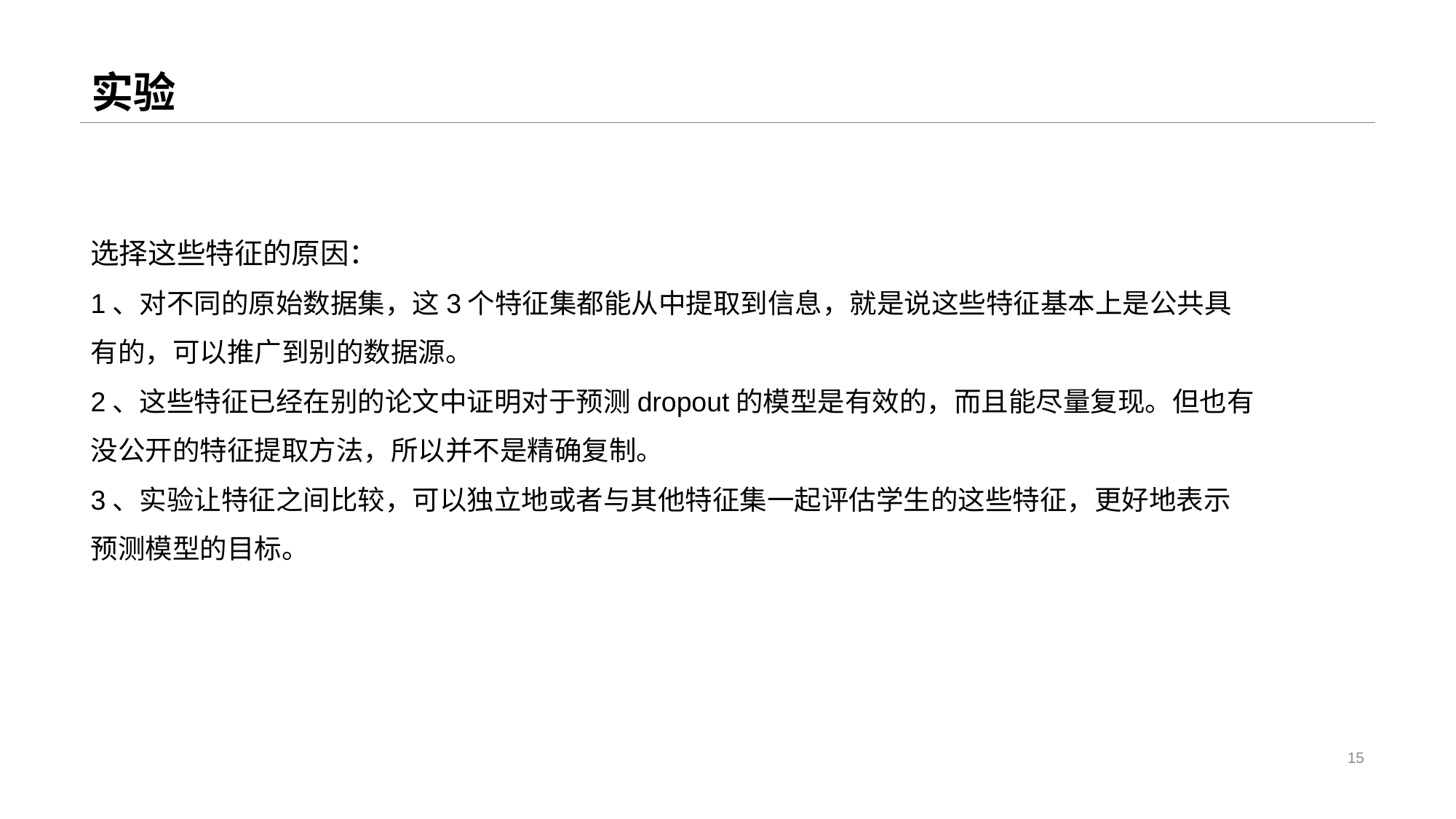

# 实验
选择这些特征的原因：
1、对不同的原始数据集，这3个特征集都能从中提取到信息，就是说这些特征基本上是公共具有的，可以推广到别的数据源。
2、这些特征已经在别的论文中证明对于预测dropout的模型是有效的，而且能尽量复现。但也有没公开的特征提取方法，所以并不是精确复制。
3、实验让特征之间比较，可以独立地或者与其他特征集一起评估学生的这些特征，更好地表示预测模型的目标。

15